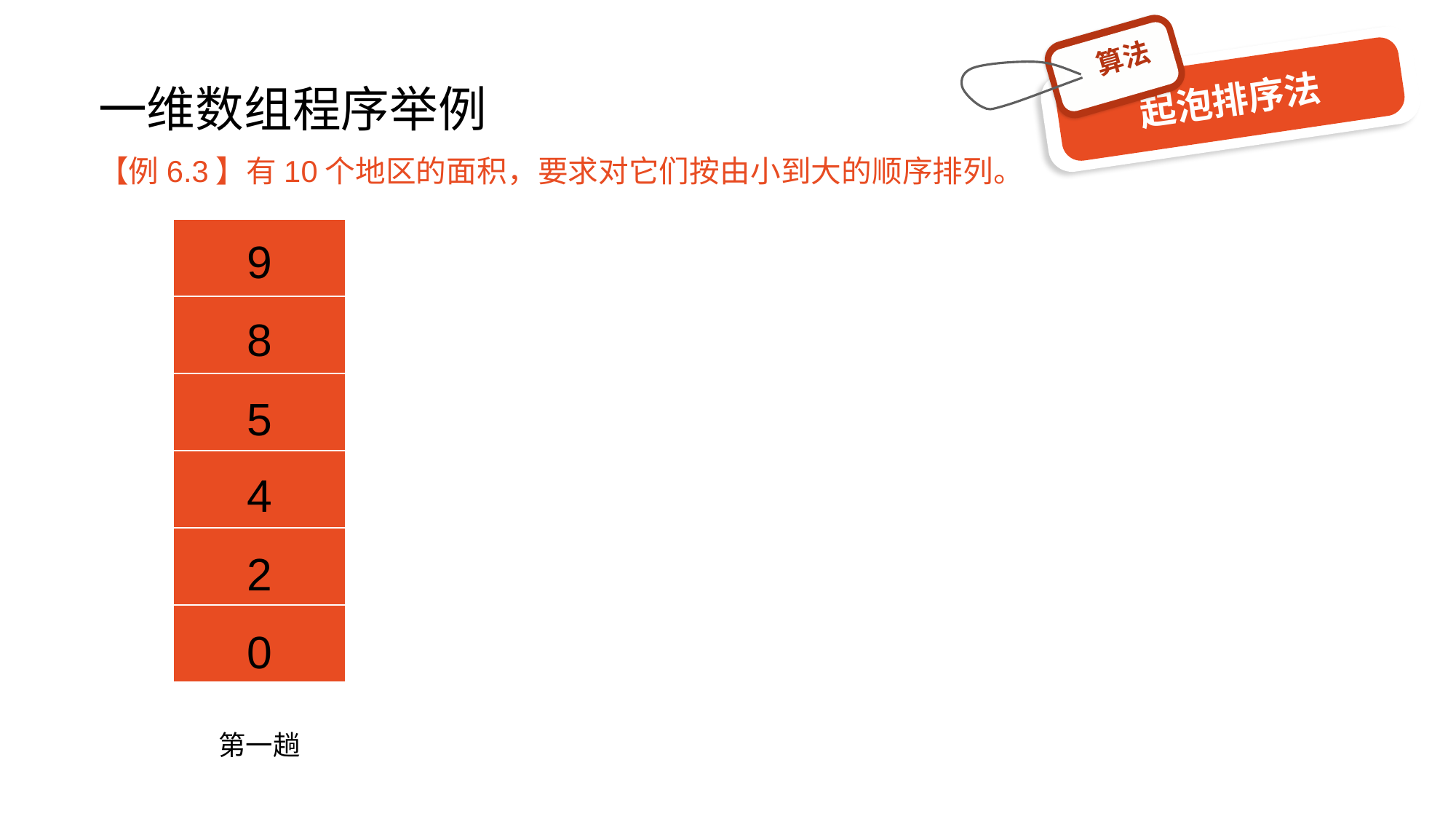

算法

起泡排序法

# 一维数组程序举例
【例6.3】有10个地区的面积，要求对它们按由小到大的顺序排列。

|  |
| --- |
|  |
|  |
|  |
|  |
|  |
|  |
| --- |
|  |
|  |
|  |
|  |
|  |
|  |
| --- |
|  |
|  |
|  |
|  |
|  |
|  |
| --- |
|  |
|  |
|  |
|  |
|  |
|  |
| --- |
|  |
|  |
|  |
|  |
|  |
9
8
5
4
2
8
5
4
2
0
5
4
2
0
4
4
2
0
5
5
2
0
8
8
8
0
9
9
9
9
第一趟
第二趟
第三趟
第四趟
第五趟